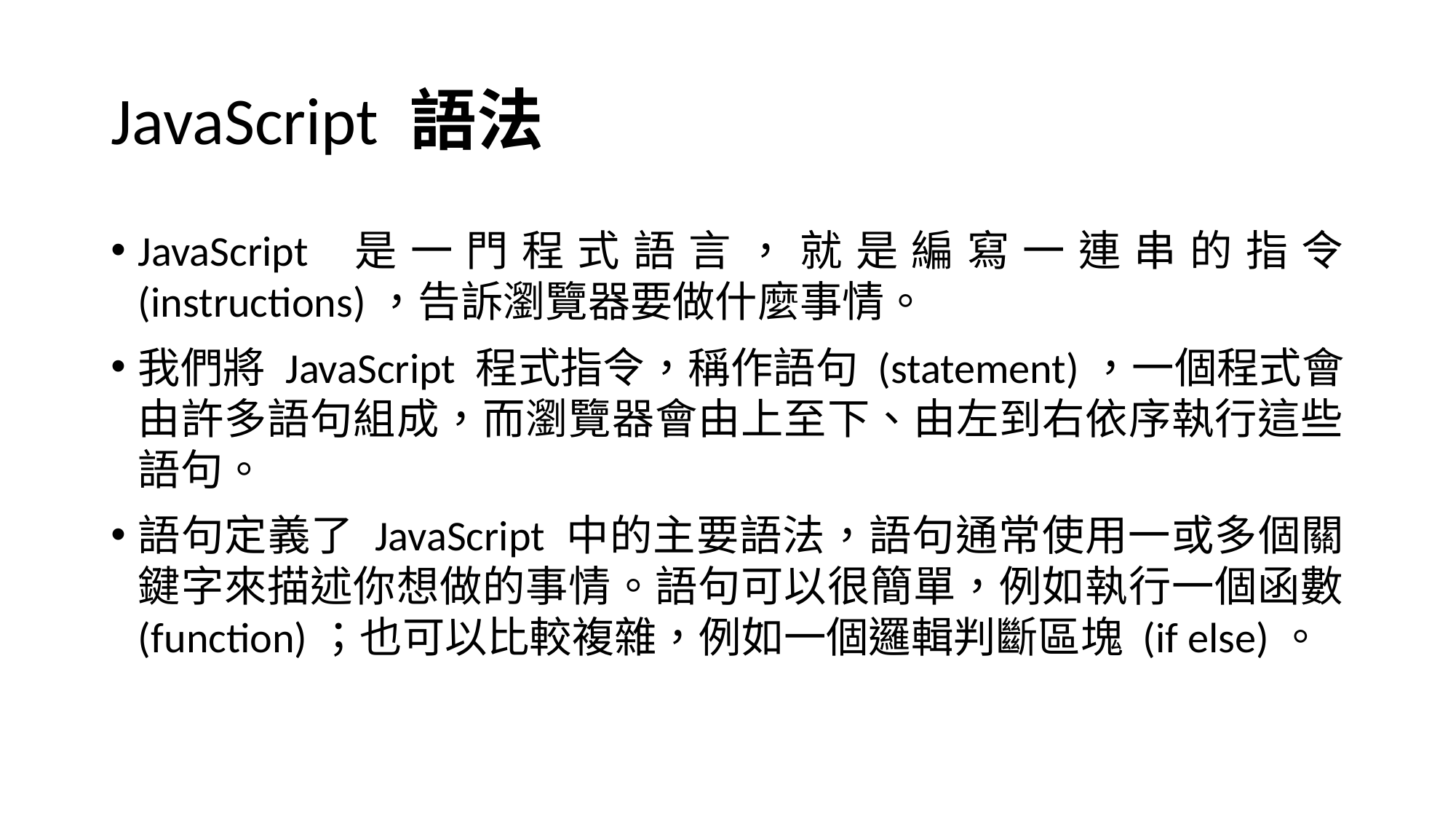

# JavaScript 語法
JavaScript 是一門程式語言，就是編寫一連串的指令 (instructions)，告訴瀏覽器要做什麼事情。
我們將 JavaScript 程式指令，稱作語句 (statement)，一個程式會由許多語句組成，而瀏覽器會由上至下、由左到右依序執行這些語句。
語句定義了 JavaScript 中的主要語法，語句通常使用一或多個關鍵字來描述你想做的事情。語句可以很簡單，例如執行一個函數 (function)；也可以比較複雜，例如一個邏輯判斷區塊 (if else)。